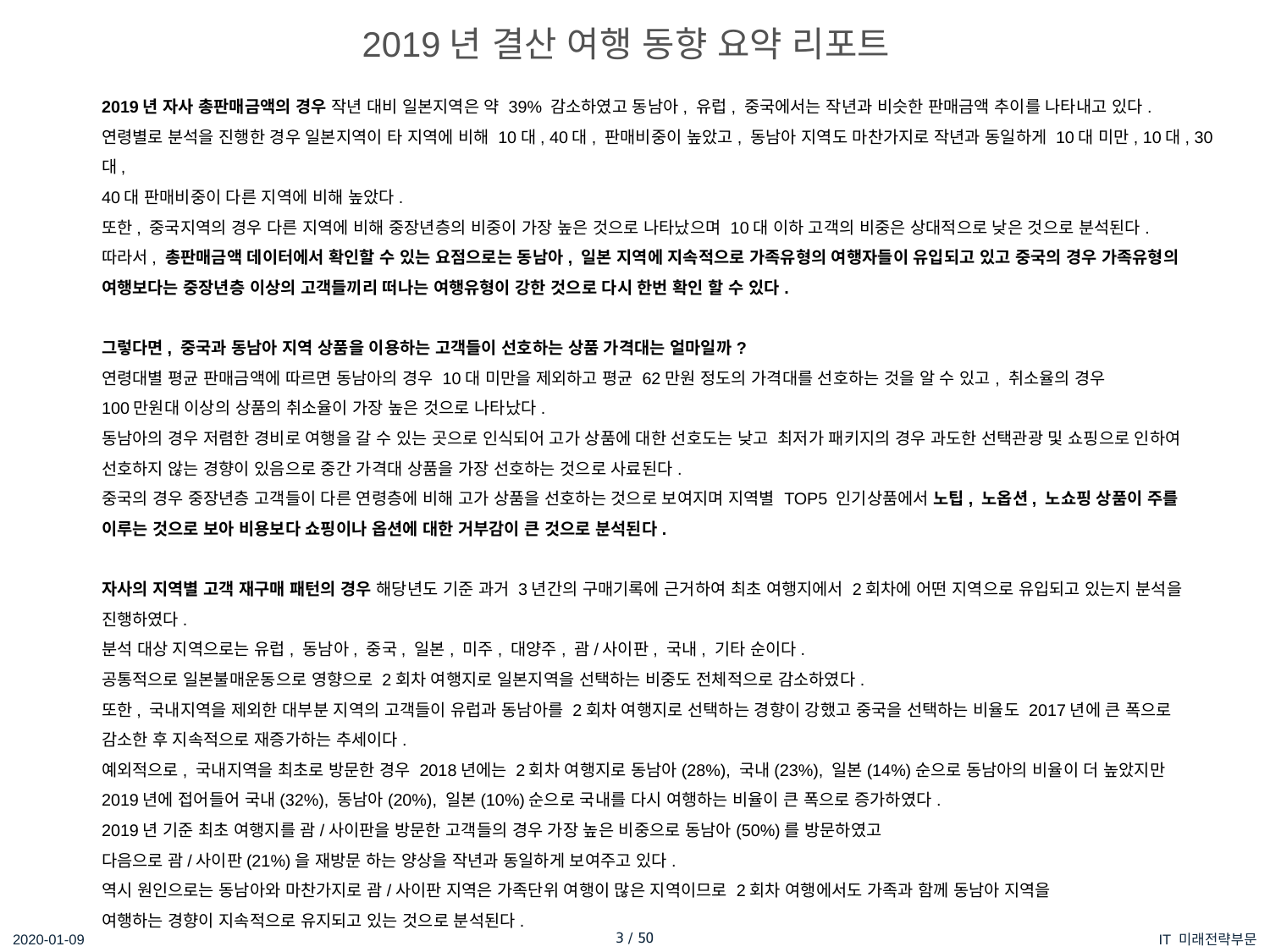

2019년 결산 여행 동향 요약 리포트
2019년 자사 총판매금액의 경우 작년 대비 일본지역은 약 39% 감소하였고 동남아, 유럽, 중국에서는 작년과 비슷한 판매금액 추이를 나타내고 있다.
연령별로 분석을 진행한 경우 일본지역이 타 지역에 비해 10대, 40대, 판매비중이 높았고, 동남아 지역도 마찬가지로 작년과 동일하게 10대 미만, 10대, 30대,
40대 판매비중이 다른 지역에 비해 높았다.
또한, 중국지역의 경우 다른 지역에 비해 중장년층의 비중이 가장 높은 것으로 나타났으며 10대 이하 고객의 비중은 상대적으로 낮은 것으로 분석된다.
따라서, 총판매금액 데이터에서 확인할 수 있는 요점으로는 동남아, 일본 지역에 지속적으로 가족유형의 여행자들이 유입되고 있고 중국의 경우 가족유형의
여행보다는 중장년층 이상의 고객들끼리 떠나는 여행유형이 강한 것으로 다시 한번 확인 할 수 있다.

그렇다면, 중국과 동남아 지역 상품을 이용하는 고객들이 선호하는 상품 가격대는 얼마일까?
연령대별 평균 판매금액에 따르면 동남아의 경우 10대 미만을 제외하고 평균 62만원 정도의 가격대를 선호하는 것을 알 수 있고, 취소율의 경우
100만원대 이상의 상품의 취소율이 가장 높은 것으로 나타났다.
동남아의 경우 저렴한 경비로 여행을 갈 수 있는 곳으로 인식되어 고가 상품에 대한 선호도는 낮고  최저가 패키지의 경우 과도한 선택관광 및 쇼핑으로 인하여
선호하지 않는 경향이 있음으로 중간 가격대 상품을 가장 선호하는 것으로 사료된다.
중국의 경우 중장년층 고객들이 다른 연령층에 비해 고가 상품을 선호하는 것으로 보여지며 지역별 TOP5 인기상품에서 노팁, 노옵션, 노쇼핑 상품이 주를
이루는 것으로 보아 비용보다 쇼핑이나 옵션에 대한 거부감이 큰 것으로 분석된다.

자사의 지역별 고객 재구매 패턴의 경우 해당년도 기준 과거 3년간의 구매기록에 근거하여 최초 여행지에서 2회차에 어떤 지역으로 유입되고 있는지 분석을
진행하였다.
분석 대상 지역으로는 유럽, 동남아, 중국, 일본, 미주, 대양주, 괌/사이판, 국내, 기타 순이다.
공통적으로 일본불매운동으로 영향으로 2회차 여행지로 일본지역을 선택하는 비중도 전체적으로 감소하였다.
또한, 국내지역을 제외한 대부분 지역의 고객들이 유럽과 동남아를 2회차 여행지로 선택하는 경향이 강했고 중국을 선택하는 비율도 2017년에 큰 폭으로
감소한 후 지속적으로 재증가하는 추세이다.
예외적으로, 국내지역을 최초로 방문한 경우 2018년에는 2회차 여행지로 동남아(28%), 국내(23%), 일본(14%)순으로 동남아의 비율이 더 높았지만
2019년에 접어들어 국내(32%), 동남아(20%), 일본(10%)순으로 국내를 다시 여행하는 비율이 큰 폭으로 증가하였다.
2019년 기준 최초 여행지를 괌/사이판을 방문한 고객들의 경우 가장 높은 비중으로 동남아(50%)를 방문하였고
다음으로 괌/사이판(21%)을 재방문 하는 양상을 작년과 동일하게 보여주고 있다.
역시 원인으로는 동남아와 마찬가지로 괌/사이판 지역은 가족단위 여행이 많은 지역이므로 2회차 여행에서도 가족과 함께 동남아 지역을
여행하는 경향이 지속적으로 유지되고 있는 것으로 분석된다.
3 / 50
IT 미래전략부문
2020-01-09